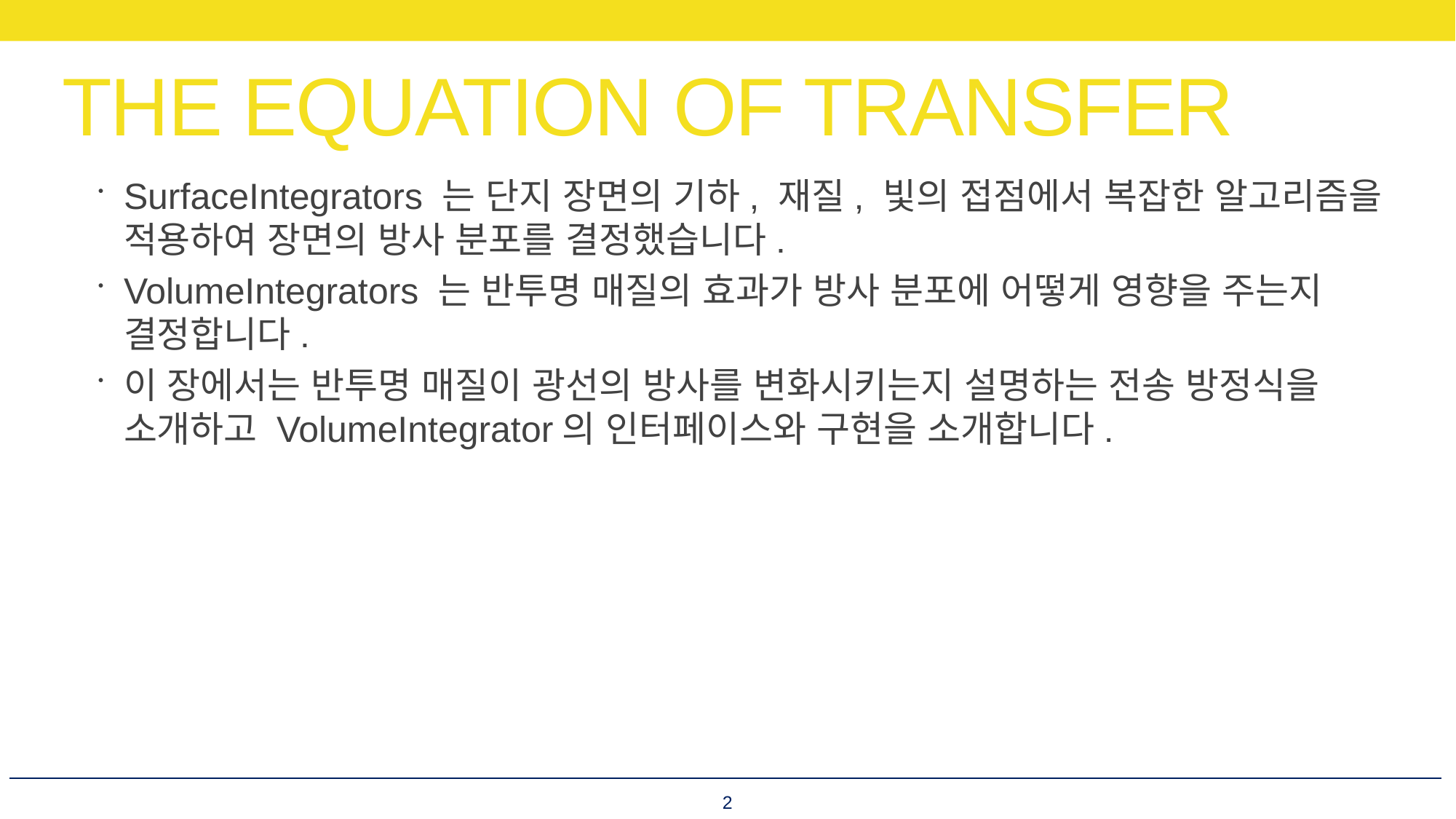

# THE EQUATION OF TRANSFER
SurfaceIntegrators 는 단지 장면의 기하, 재질, 빛의 접점에서 복잡한 알고리즘을 적용하여 장면의 방사 분포를 결정했습니다.
VolumeIntegrators 는 반투명 매질의 효과가 방사 분포에 어떻게 영향을 주는지 결정합니다.
이 장에서는 반투명 매질이 광선의 방사를 변화시키는지 설명하는 전송 방정식을 소개하고 VolumeIntegrator의 인터페이스와 구현을 소개합니다.

2